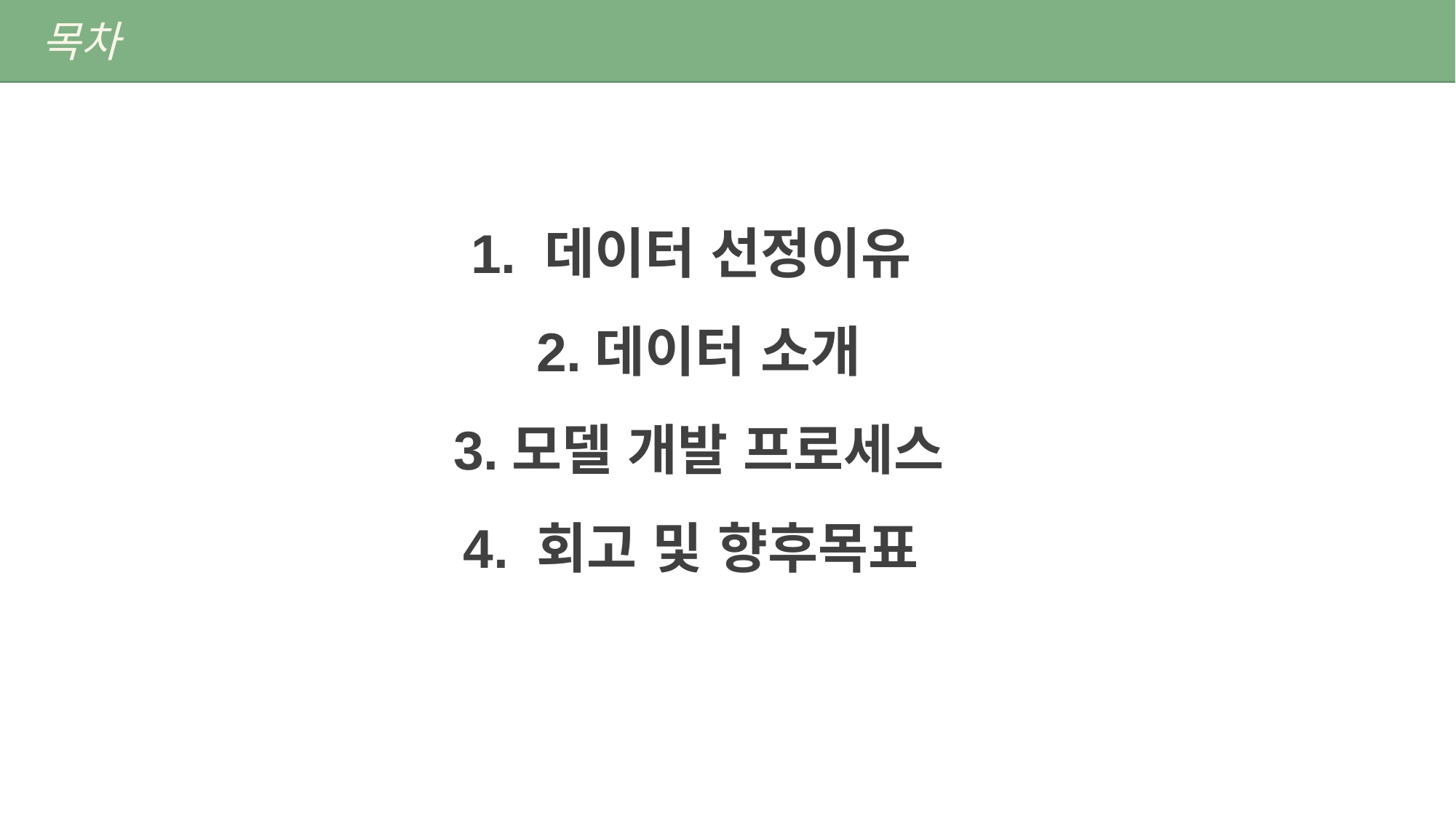

목차

1. 데이터 선정이유
2.데이터 소개
3.모델 개발 프로세스
4. 회고 및 향후목표